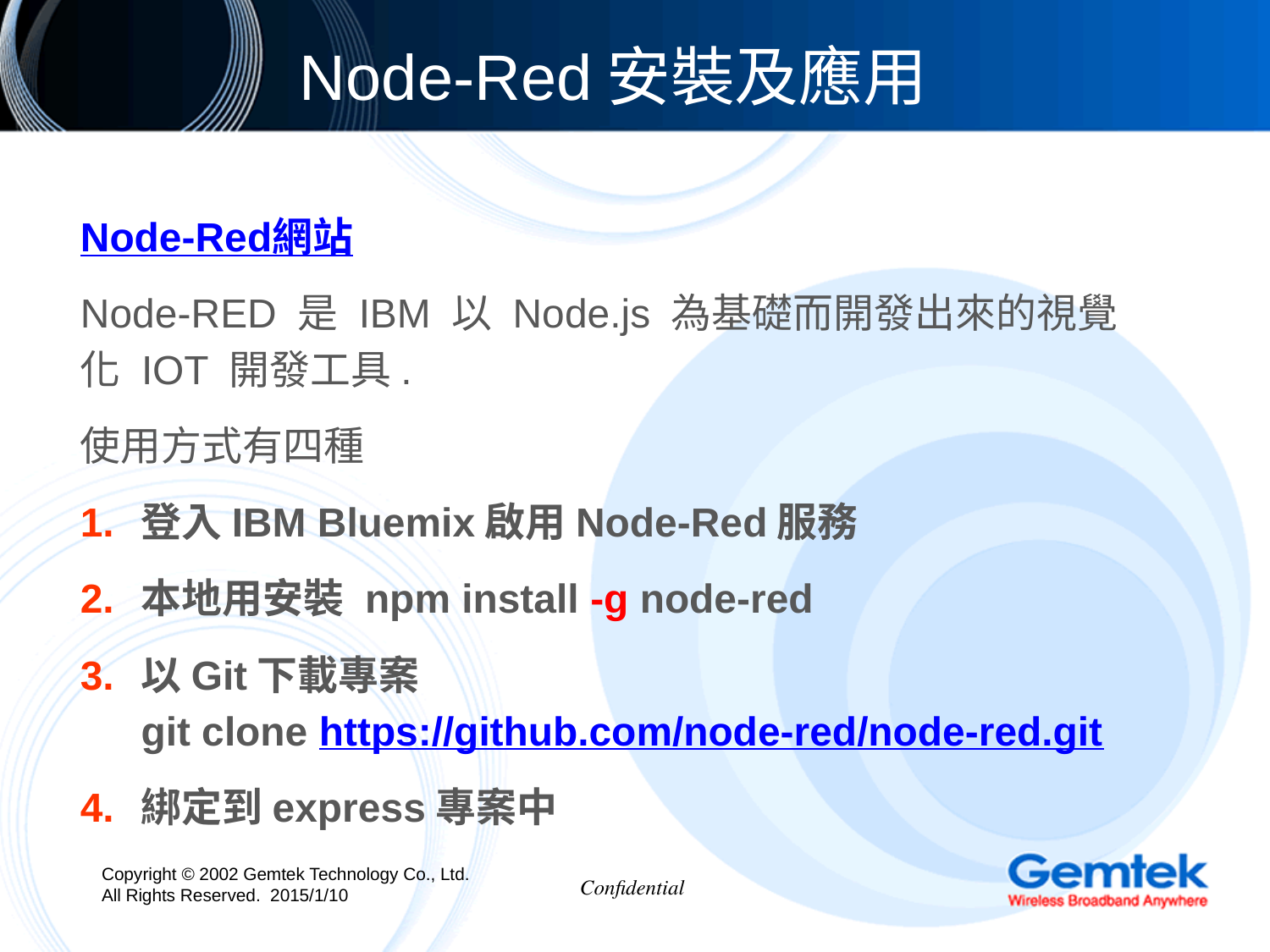

Node-Red安裝及應用
Node-Red網站
Node-RED 是 IBM 以 Node.js 為基礎而開發出來的視覺化 IOT 開發工具.
使用方式有四種
登入IBM Bluemix啟用Node-Red服務
本地用安裝 npm install -g node-red
以Git下載專案
git clone https://github.com/node-red/node-red.git
綁定到express專案中